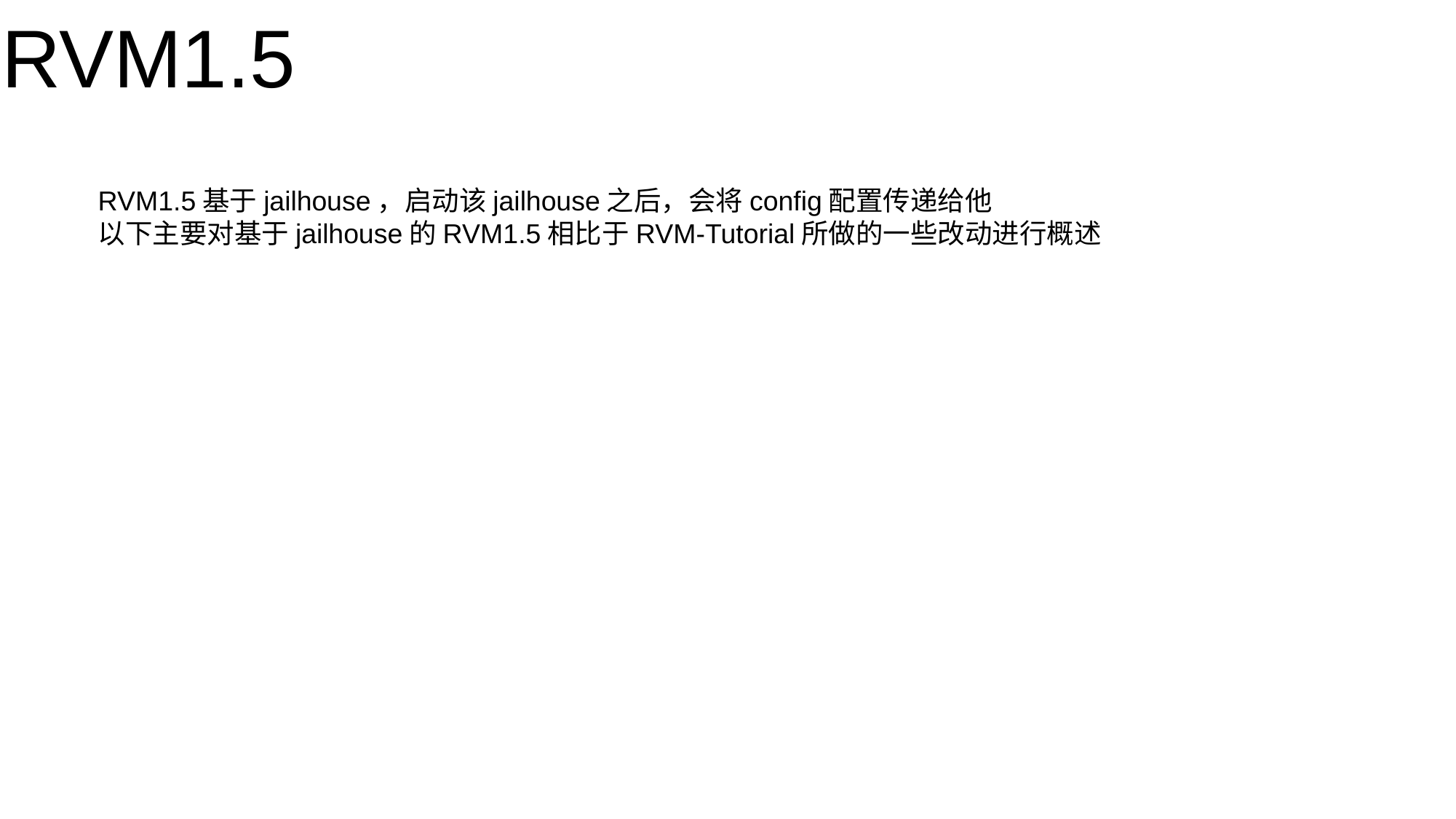

RVM1.5
RVM1.5基于jailhouse，启动该jailhouse之后，会将config配置传递给他
以下主要对基于jailhouse的RVM1.5相比于RVM-Tutorial所做的一些改动进行概述